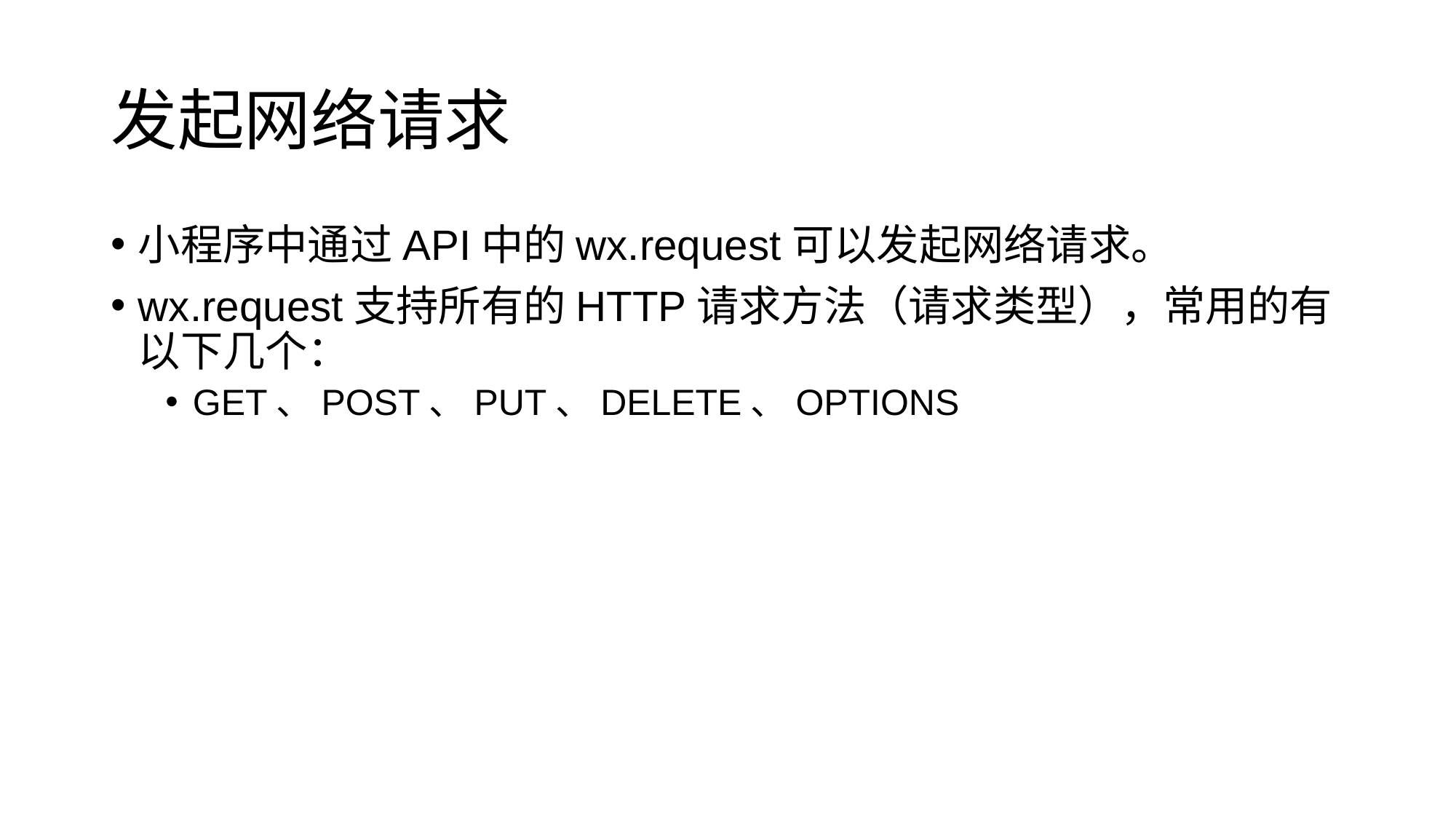

# 发起网络请求
小程序中通过API中的wx.request可以发起网络请求。
wx.request支持所有的HTTP请求方法（请求类型），常用的有以下几个：
GET、POST、PUT、DELETE、OPTIONS